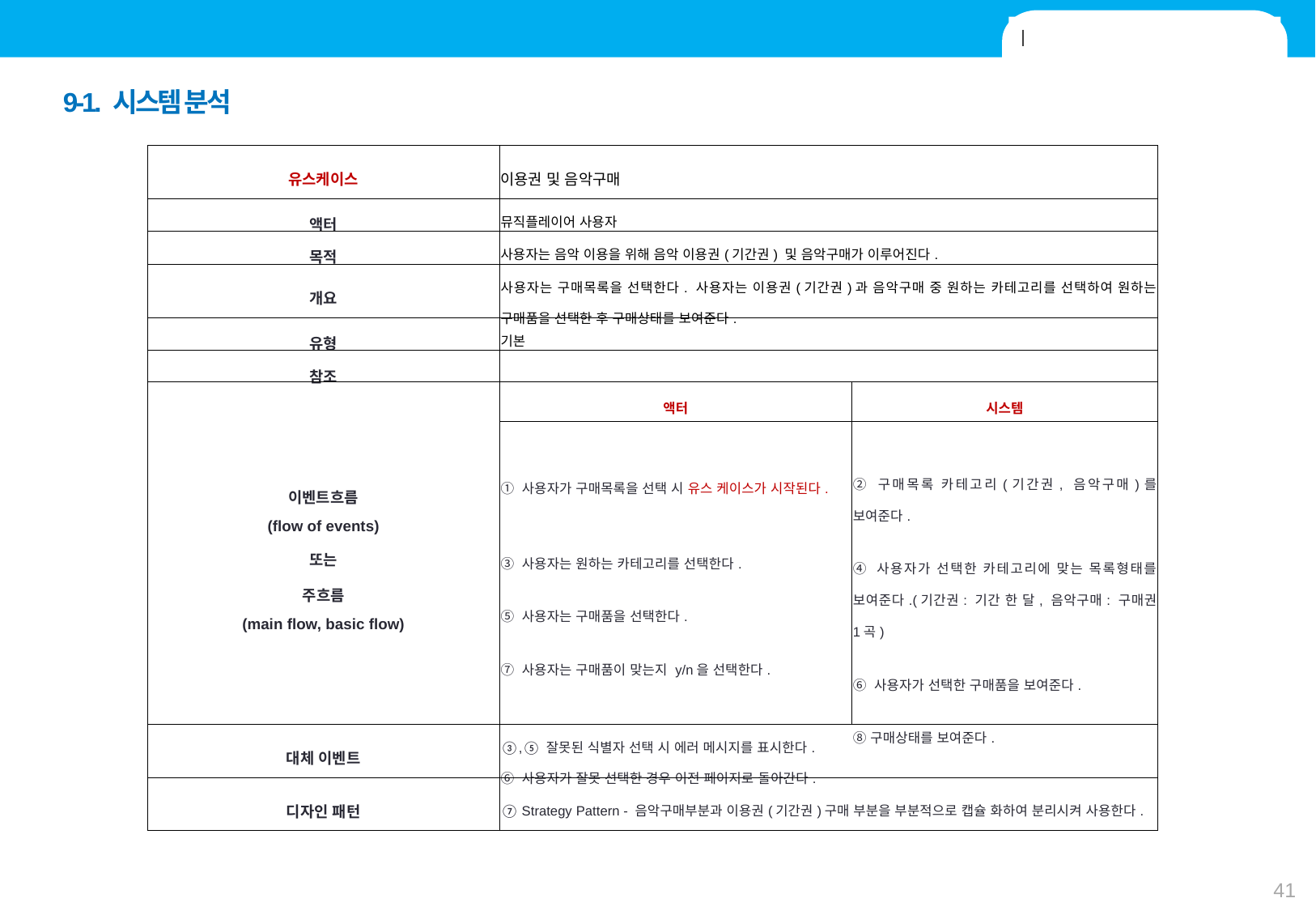

Ⅸ. 전략패턴 : 이용권 및 음악 구매

9-1. 시스템 분석
| 유스케이스 | 이용권 및 음악구매 |  |
| --- | --- | --- |
| 액터 | 뮤직플레이어 사용자 |  |
| 목적 | 사용자는 음악 이용을 위해 음악 이용권(기간권) 및 음악구매가 이루어진다. |  |
| 개요 | 사용자는 구매목록을 선택한다. 사용자는 이용권(기간권)과 음악구매 중 원하는 카테고리를 선택하여 원하는 구매품을 선택한 후 구매상태를 보여준다. |  |
| 유형 | 기본 |  |
| 참조 |  |  |
| 이벤트흐름 (flow of events) 또는 주흐름 (main flow, basic flow) | 액터 | 시스템 |
|  | ① 사용자가 구매목록을 선택 시 유스 케이스가 시작된다. ③ 사용자는 원하는 카테고리를 선택한다. ⑤ 사용자는 구매품을 선택한다. ⑦ 사용자는 구매품이 맞는지 y/n을 선택한다. | ② 구매목록 카테고리(기간권, 음악구매)를 보여준다. ④ 사용자가 선택한 카테고리에 맞는 목록형태를 보여준다.(기간권: 기간 한 달, 음악구매: 구매권 1곡) ⑥ 사용자가 선택한 구매품을 보여준다. ⑧구매상태를 보여준다. |
| 대체 이벤트 | ③,⑤ 잘못된 식별자 선택 시 에러 메시지를 표시한다. ⑥ 사용자가 잘못 선택한 경우 이전 페이지로 돌아간다. |  |
| 디자인 패턴 | ⑦ Strategy Pattern - 음악구매부분과 이용권(기간권)구매 부분을 부분적으로 캡슐 화하여 분리시켜 사용한다. |  |
41